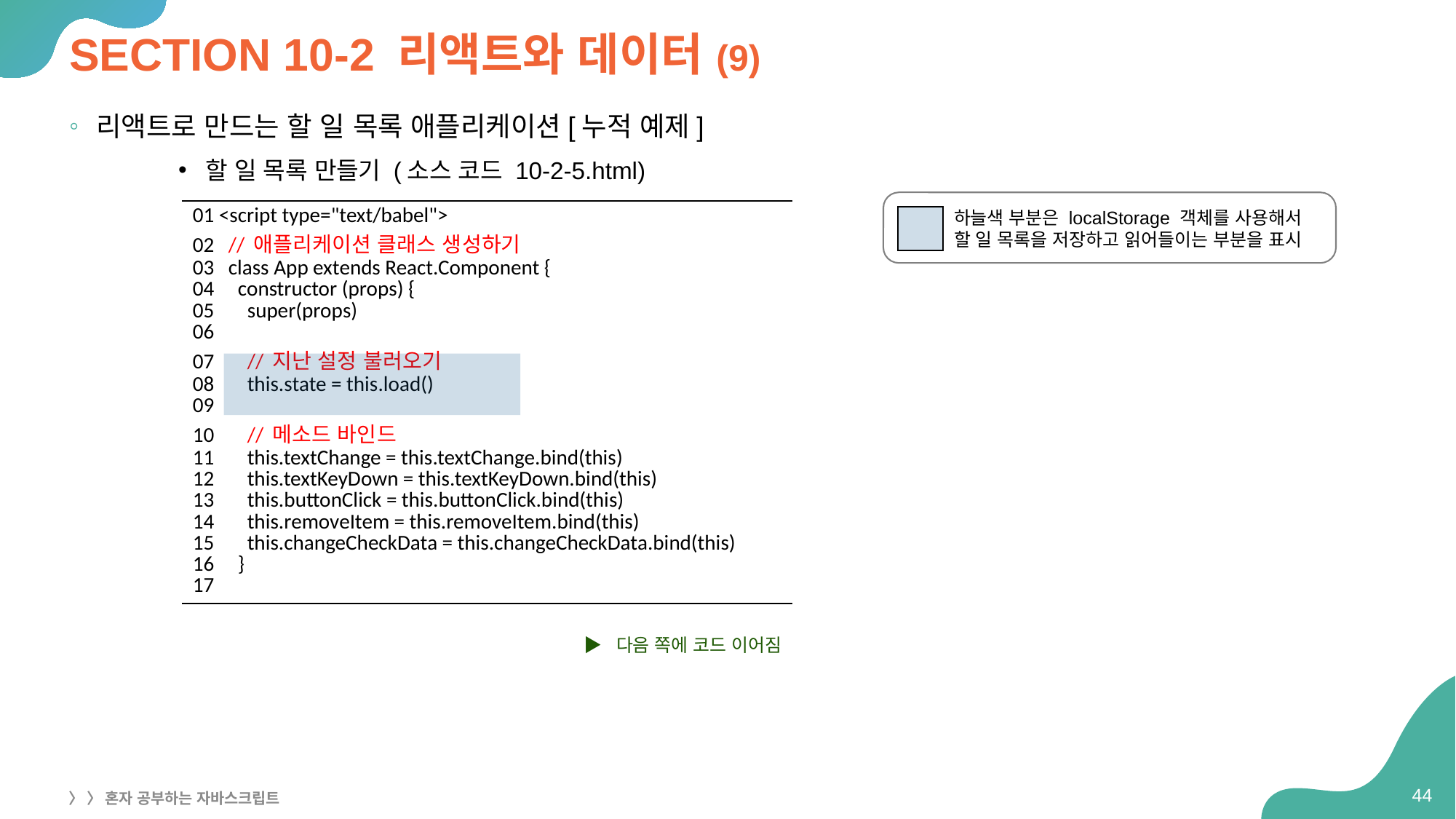

# SECTION 10-2 리액트와 데이터(9)
리액트로 만드는 할 일 목록 애플리케이션[누적 예제]
할 일 목록 만들기 (소스 코드 10-2-5.html)

| 01 <script type="text/babel"> 02 // 애플리케이션 클래스 생성하기 03 class App extends React.Component { 04 constructor (props) { 05 super(props) 06 07 // 지난 설정 불러오기 08 this.state = this.load() 09 10 // 메소드 바인드 11 this.textChange = this.textChange.bind(this) 12 this.textKeyDown = this.textKeyDown.bind(this) 13 this.buttonClick = this.buttonClick.bind(this) 14 this.removeItem = this.removeItem.bind(this) 15 this.changeCheckData = this.changeCheckData.bind(this) 16 } 17 |
| --- |
하늘색 부분은 localStorage 객체를 사용해서
할 일 목록을 저장하고 읽어들이는 부분을 표시

▶  다음 쪽에 코드 이어짐
44
〉 〉 혼자 공부하는 자바스크립트